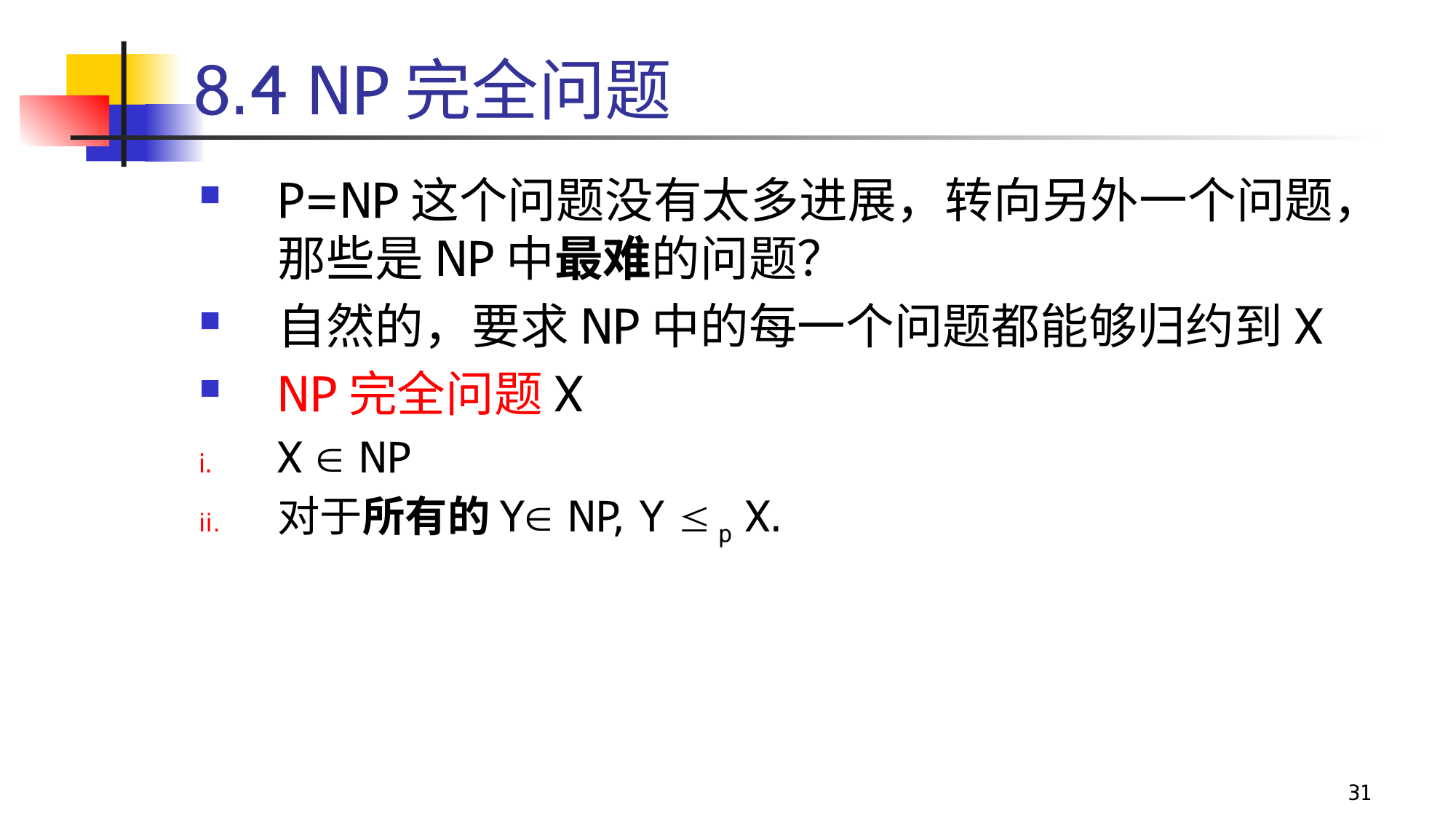

# 8.4 NP完全问题
P=NP这个问题没有太多进展，转向另外一个问题，那些是NP中最难的问题？
自然的，要求NP中的每一个问题都能够归约到X
NP完全问题X
X ∈ NP
对于所有的Y∈ NP, Y ≤ p X.
31